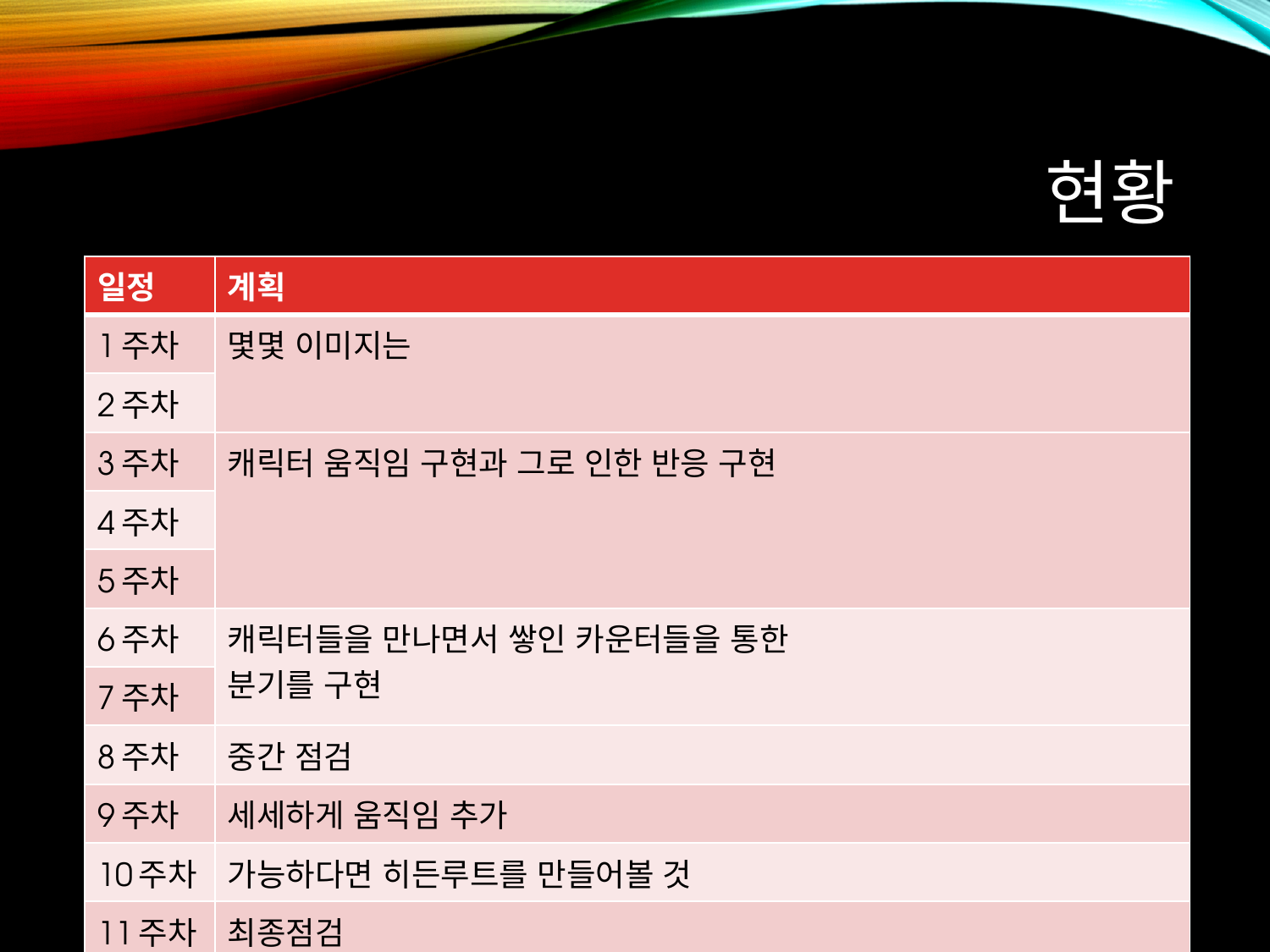

# 현황
| 일정 | 계획 |
| --- | --- |
| 1주차 | 몇몇 이미지는 |
| 2주차 |  |
| 3주차 | 캐릭터 움직임 구현과 그로 인한 반응 구현 |
| 4주차 |  |
| 5주차 |  |
| 6주차 | 캐릭터들을 만나면서 쌓인 카운터들을 통한 분기를 구현 |
| 7주차 |  |
| 8주차 | 중간 점검 |
| 9주차 | 세세하게 움직임 추가 |
| 10주차 | 가능하다면 히든루트를 만들어볼 것 |
| 11주차 | 최종점검 |